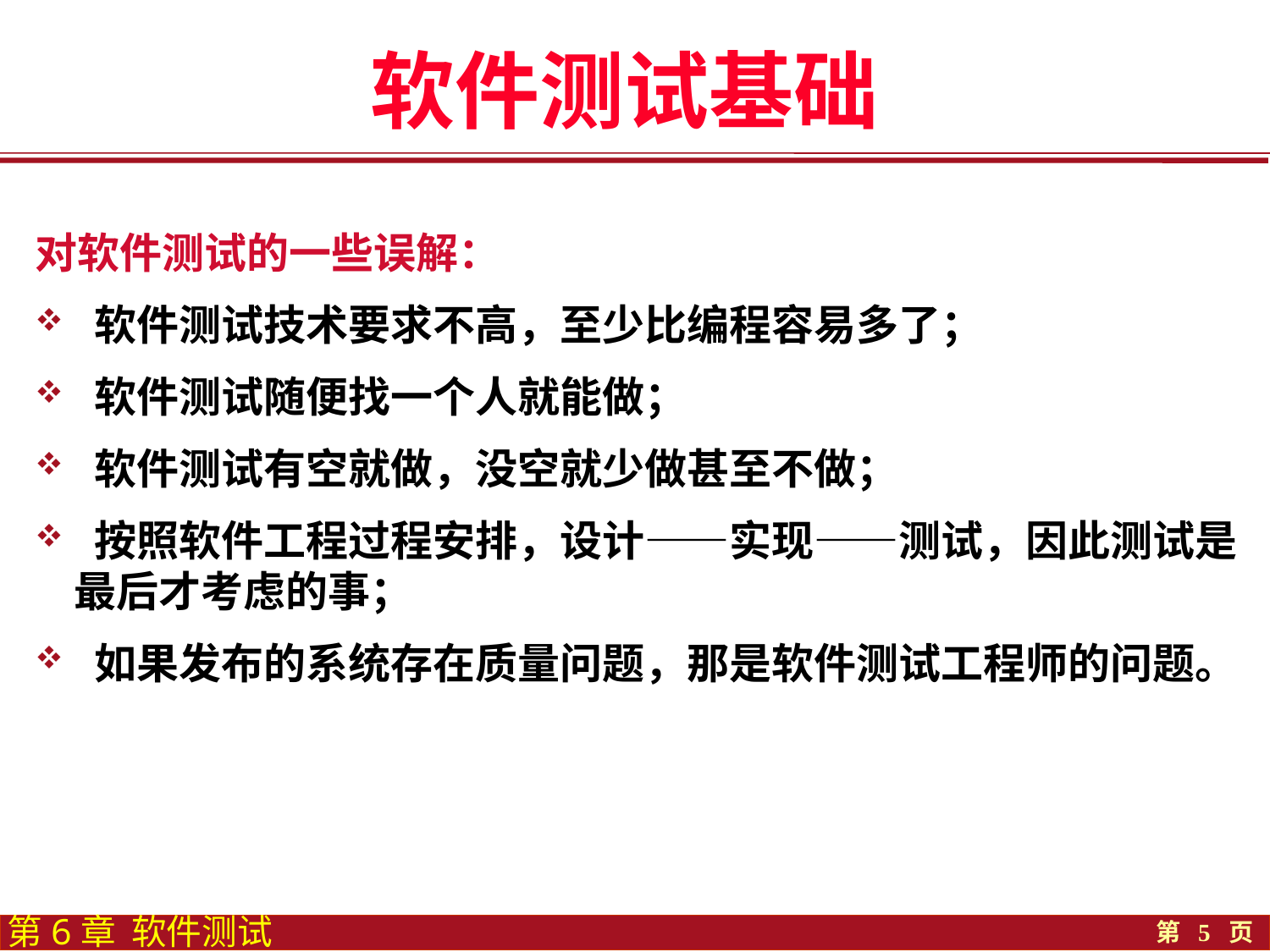

软件测试基础
对软件测试的一些误解：
 软件测试技术要求不高，至少比编程容易多了；
 软件测试随便找一个人就能做；
 软件测试有空就做，没空就少做甚至不做；
 按照软件工程过程安排，设计——实现——测试，因此测试是最后才考虑的事；
 如果发布的系统存在质量问题，那是软件测试工程师的问题。